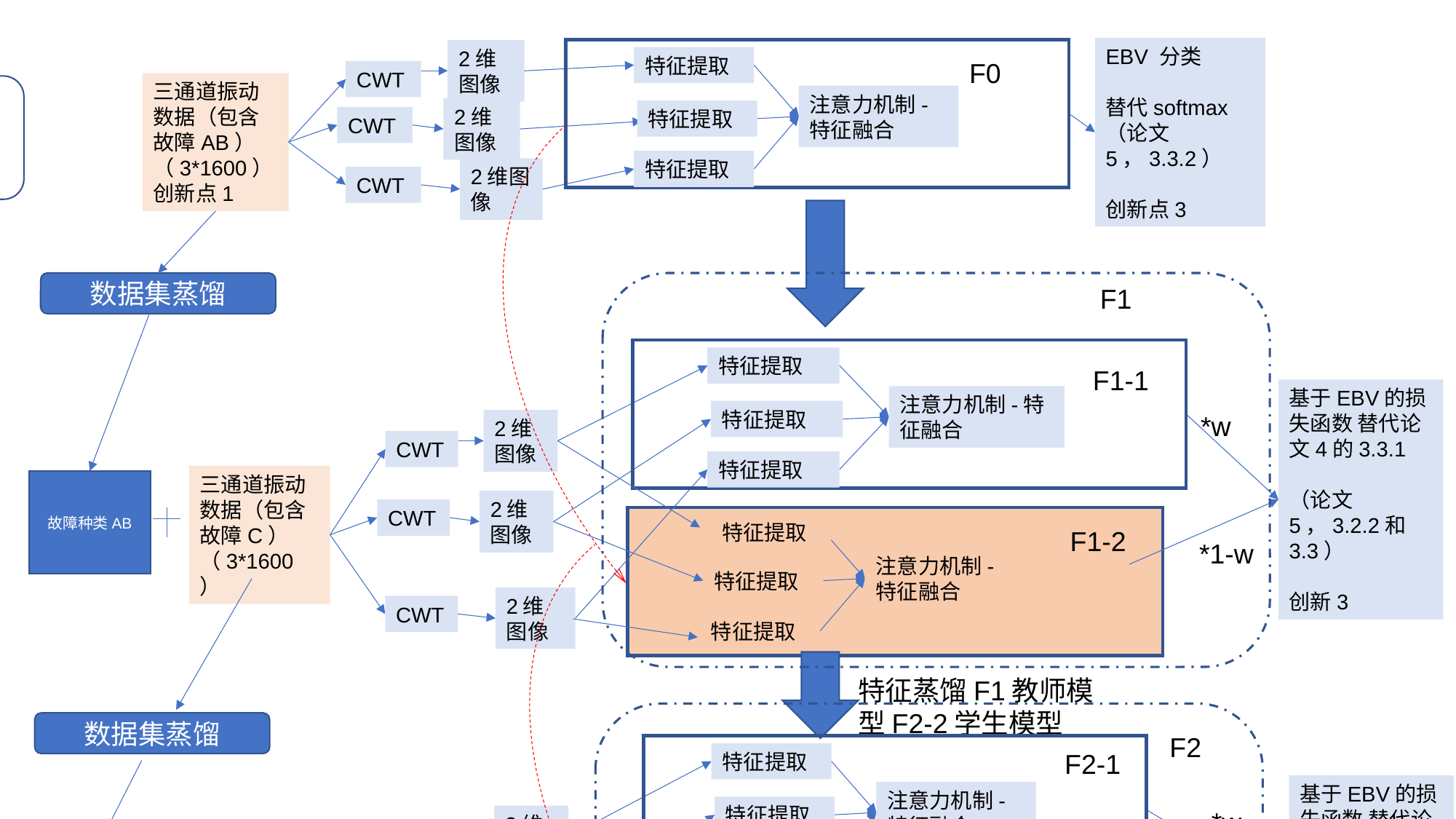

基于论文4做的改造
EBV 分类

替代softmax（论文5，3.3.2）

创新点3

特征提取
F0
注意力机制-特征融合
特征提取
特征提取
2维图像
CWT
三通道振动数据（包含故障AB）（3*1600）
创新点1
阶段0
初始模型
2维图像
CWT
2维图像
1）数据集蒸馏损失
2）特征蒸馏损失
3）分类损失
CWT

数据集蒸馏

F1

特征提取
F1-1
注意力机制-特征融合
特征提取
特征提取
F1-2
F2
F2-1
F2-2
基于EBV的损失函数 替代论文4的3.3.1

（论文5，3.2.2和3.3）

创新3
*w
2维图像
CWT
三通道振动数据（包含故障C）（3*1600）
故障种类AB
阶段1
增量阶段
2维图像
CWT

特征提取
*1-w
注意力机制-特征融合
特征提取
2维图像

CWT
特征提取

特征蒸馏F1教师模型F2-2学生模型

数据集蒸馏

特征提取
注意力机制-特征融合
特征提取
特征提取
基于EBV的损失函数 替代论文4的3.3.1

（论文5，3.2.2和3.3）

创新3
*w
2维图像
CWT
阶段2
增量阶段

三通道振动数据（包含故障D）（3*1600）
故障种类ABC
2维图像

CWT
特征提取
注意力机制-特征融合
特征提取
特征提取
*1-w
2维图像
CWT

特征蒸馏